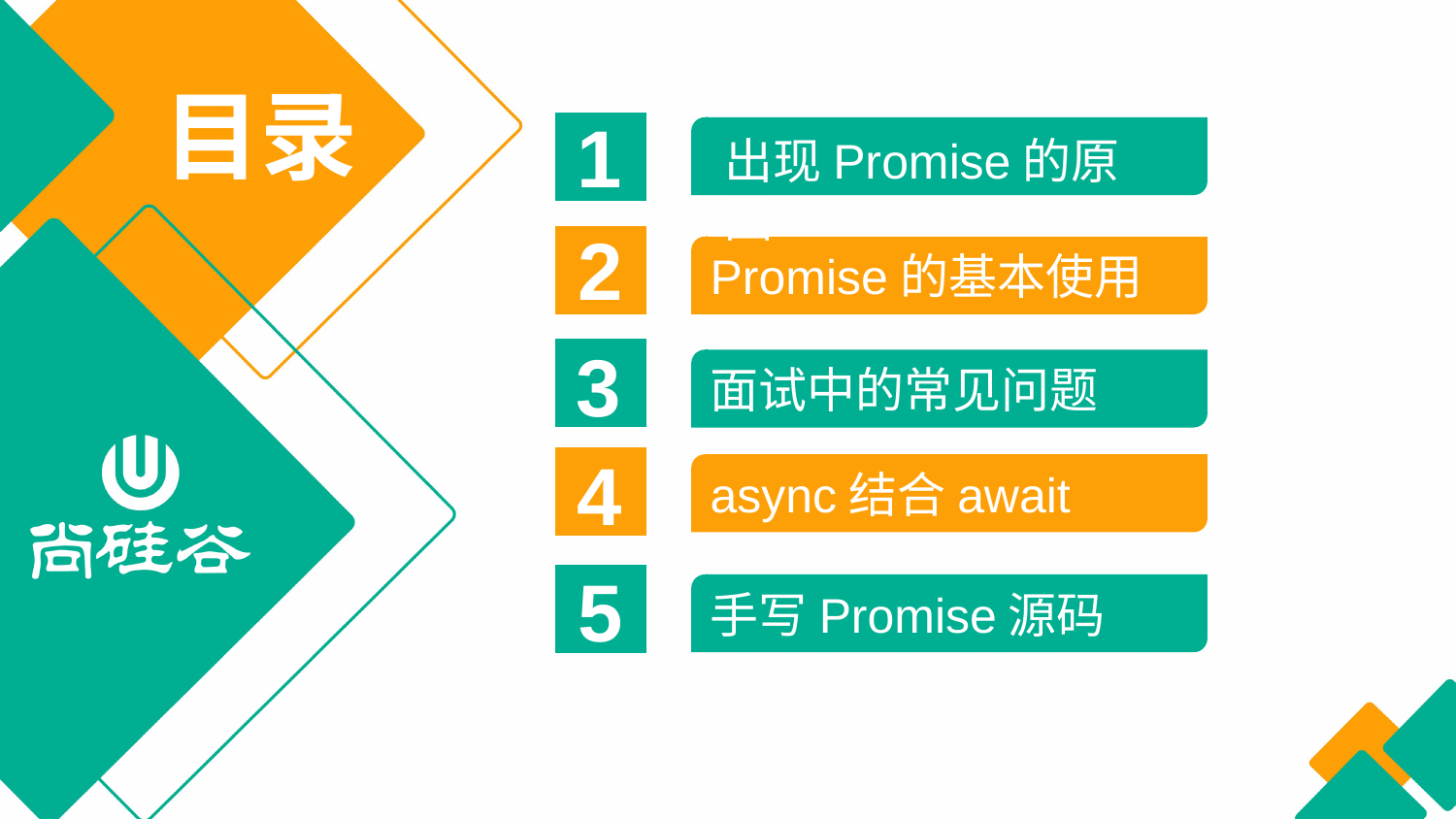

目录
1

出现Promise的原因
2

Promise的基本使用
3

面试中的常见问题
4

async结合await
5
手写Promise源码